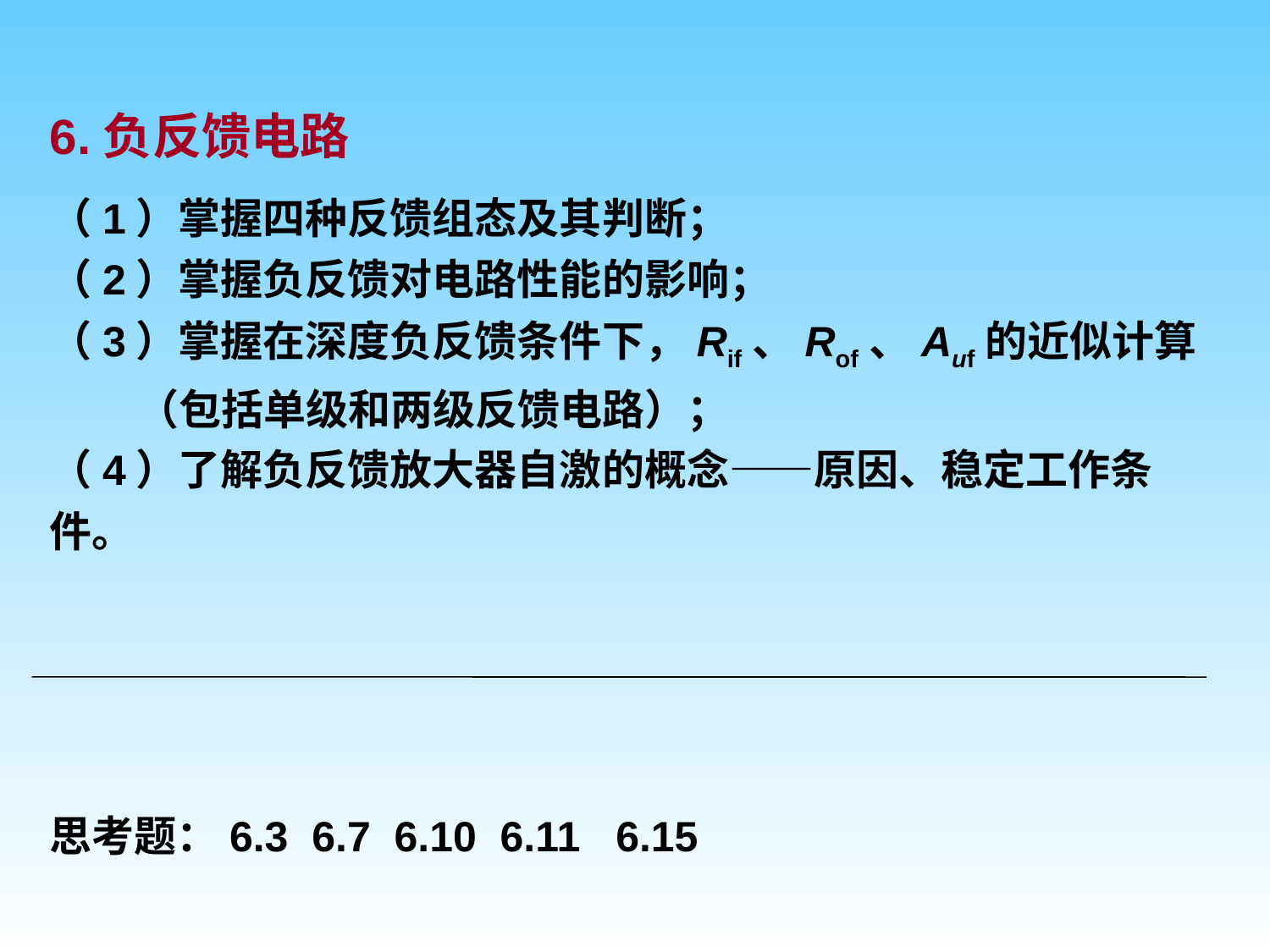

6.负反馈电路
（1）掌握四种反馈组态及其判断；
（2）掌握负反馈对电路性能的影响；
（3）掌握在深度负反馈条件下，Rif、Rof、Auf的近似计算
        （包括单级和两级反馈电路）；
（4）了解负反馈放大器自激的概念——原因、稳定工作条件。

思考题：6.3  6.7  6.10  6.11   6.15